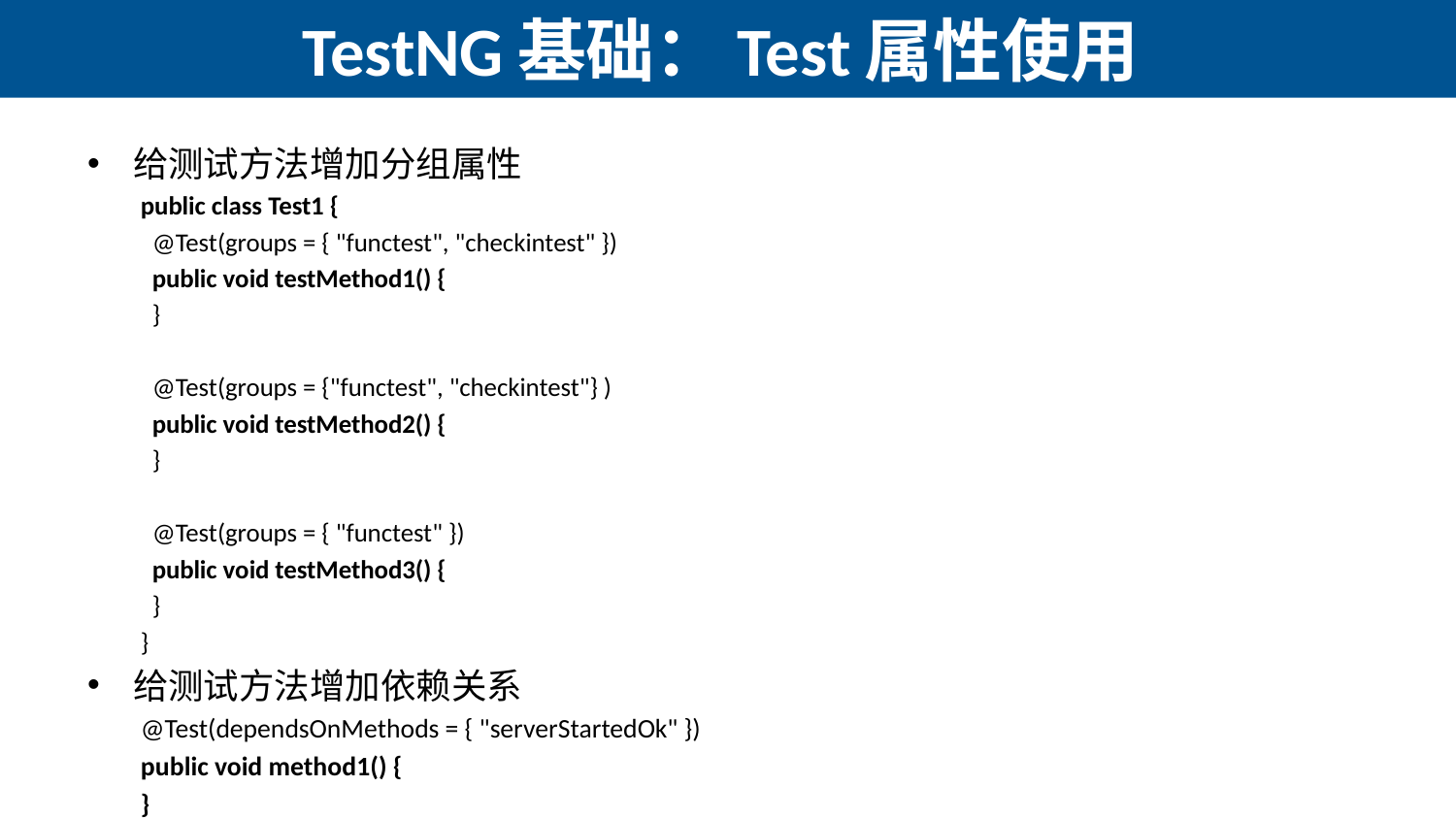

# TestNG基础：Test属性使用
给测试方法增加分组属性
public class Test1 {
  @Test(groups = { "functest", "checkintest" })
  public void testMethod1() {
  }

  @Test(groups = {"functest", "checkintest"} )
  public void testMethod2() {
  }

  @Test(groups = { "functest" })
  public void testMethod3() {
  }
}
给测试方法增加依赖关系
@Test(dependsOnMethods = { "serverStartedOk" })
public void method1() {
}